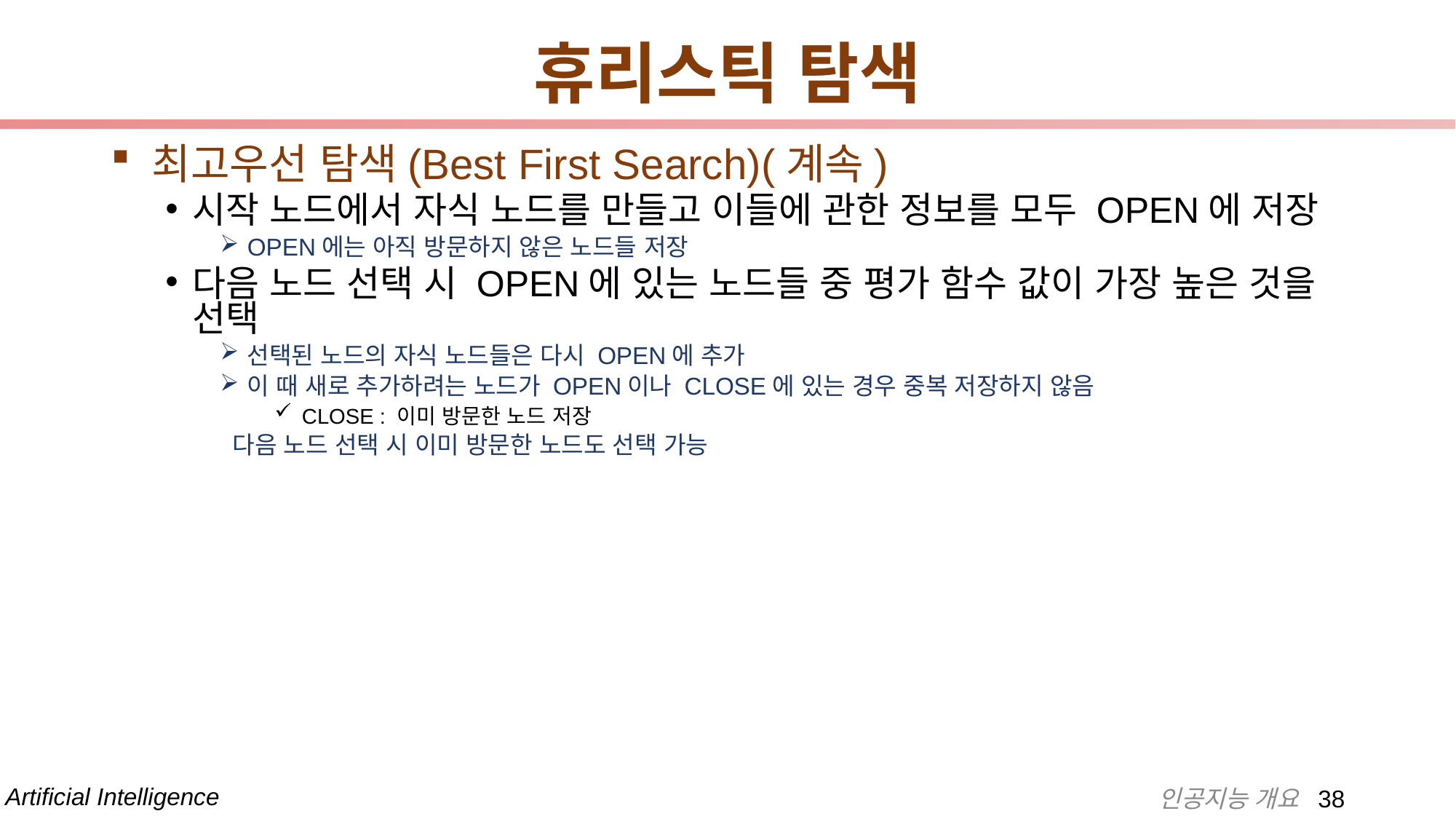

# 휴리스틱 탐색
최고우선 탐색(Best First Search)(계속)
시작 노드에서 자식 노드를 만들고 이들에 관한 정보를 모두 OPEN에 저장
OPEN에는 아직 방문하지 않은 노드들 저장
다음 노드 선택 시 OPEN에 있는 노드들 중 평가 함수 값이 가장 높은 것을 선택
선택된 노드의 자식 노드들은 다시 OPEN에 추가
이 때 새로 추가하려는 노드가 OPEN이나 CLOSE에 있는 경우 중복 저장하지 않음
CLOSE : 이미 방문한 노드 저장
 다음 노드 선택 시 이미 방문한 노드도 선택 가능